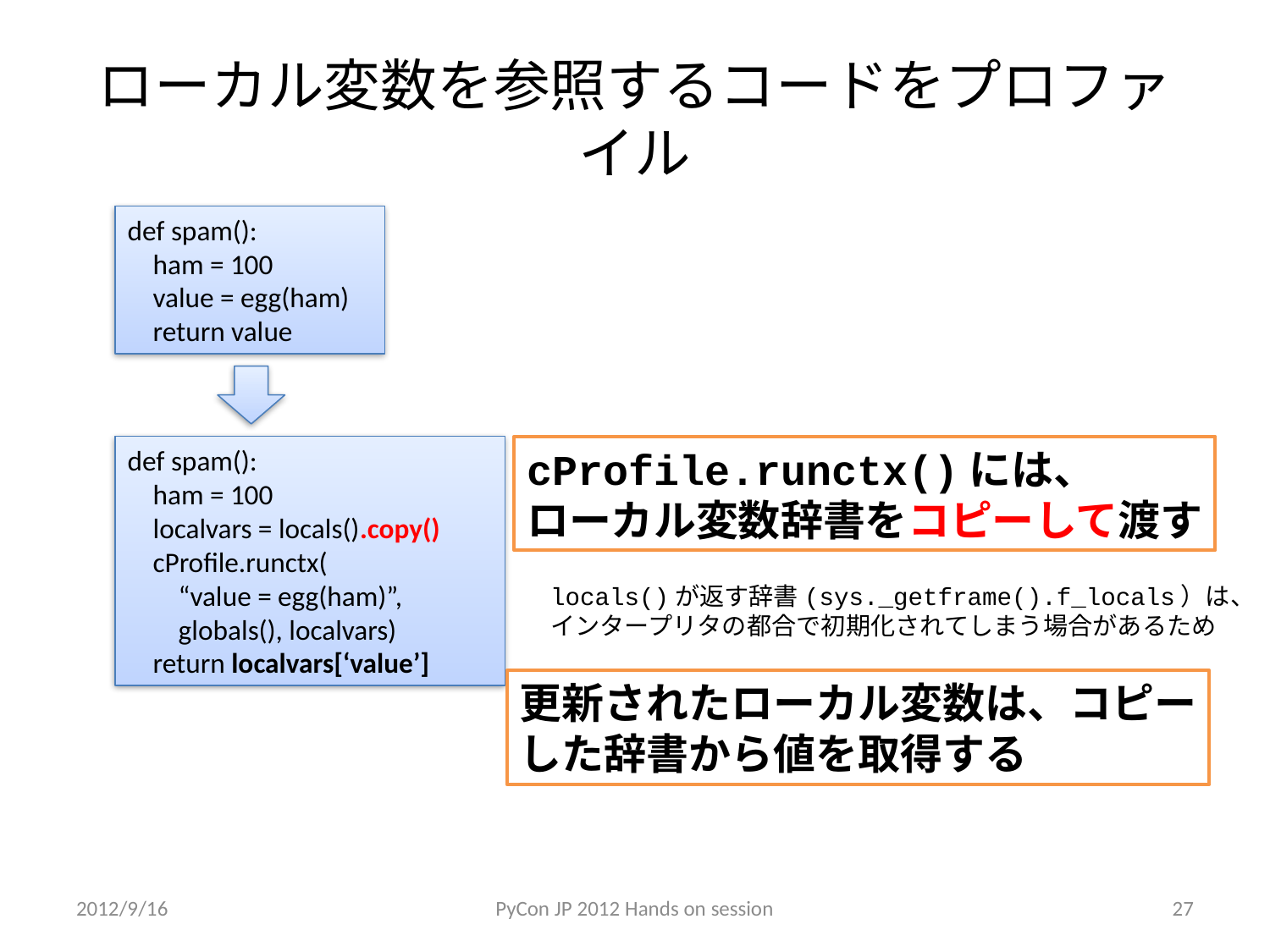

# ローカル変数を参照するコードをプロファイル
def spam():
    ham = 100
    value = egg(ham)
    return value

def spam():
    ham = 100
    localvars = locals().copy()
    cProfile.runctx(
        “value = egg(ham)”,
        globals(), localvars)
    return localvars[‘value’]
cProfile.runctx()には、
ローカル変数辞書をコピーして渡す
locals()が返す辞書(sys._getframe().f_locals）は、
インタープリタの都合で初期化されてしまう場合があるため
更新されたローカル変数は、コピー
した辞書から値を取得する
2012/9/16
PyCon JP 2012 Hands on session
27